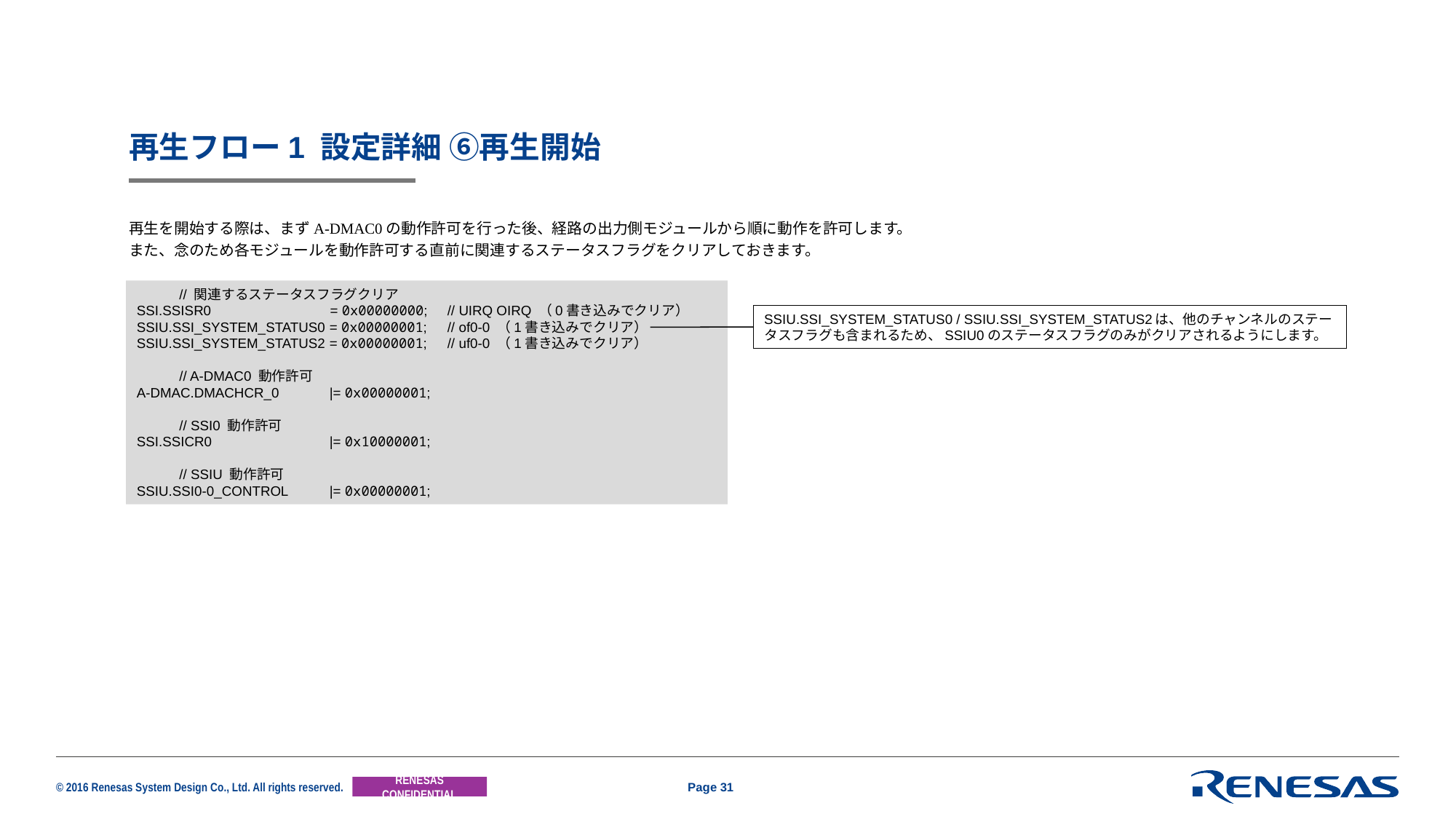

# 再生フロー1 設定詳細 ⑥再生開始
再生を開始する際は、まずA-DMAC0の動作許可を行った後、経路の出力側モジュールから順に動作を許可します。
また、念のため各モジュールを動作許可する直前に関連するステータスフラグをクリアしておきます。
	// 関連するステータスフラグクリア
SSI.SSISR0 	= 0x00000000;	// UIRQ OIRQ （0書き込みでクリア）
SSIU.SSI_SYSTEM_STATUS0	= 0x00000001;	// of0-0 （1書き込みでクリア）
SSIU.SSI_SYSTEM_STATUS2	= 0x00000001;	// uf0-0 （1書き込みでクリア）

	// A-DMAC0 動作許可
A-DMAC.DMACHCR_0	|= 0x00000001;

	// SSI0 動作許可
SSI.SSICR0 	|= 0x10000001;
	// SSIU 動作許可
SSIU.SSI0-0_CONTROL	|= 0x00000001;
SSIU.SSI_SYSTEM_STATUS0 / SSIU.SSI_SYSTEM_STATUS2は、他のチャンネルのステータスフラグも含まれるため、SSIU0のステータスフラグのみがクリアされるようにします。
Page 31